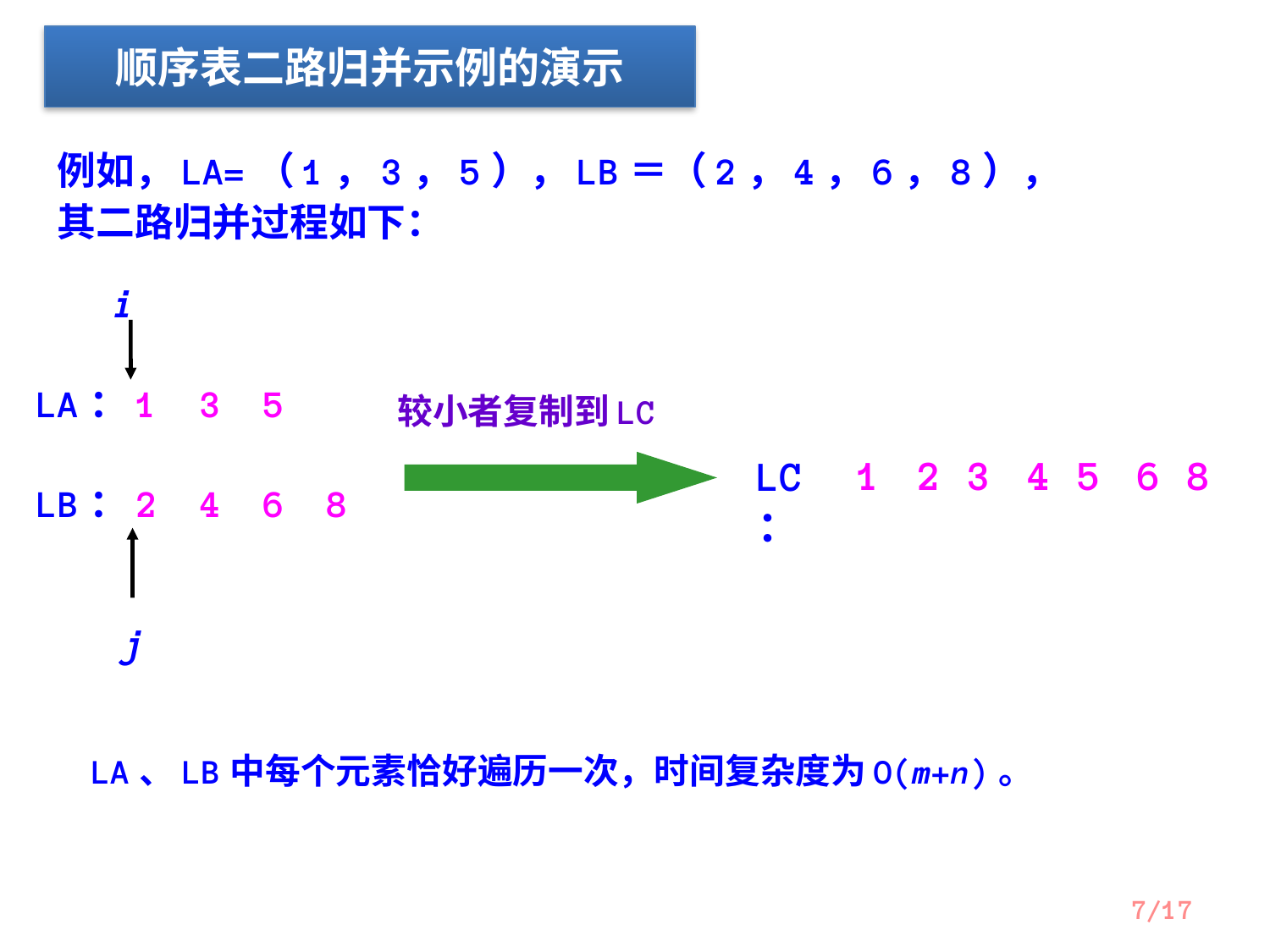

顺序表二路归并示例的演示
例如，LA=（1，3，5），LB＝（2，4，6，8），
其二路归并过程如下：
i

LA：1  3  5
较小者复制到LC
LC：
1
2
3
4
5
6
8

LB：2  4  6  8

j
LA、LB中每个元素恰好遍历一次，时间复杂度为O(m+n)。
7/17